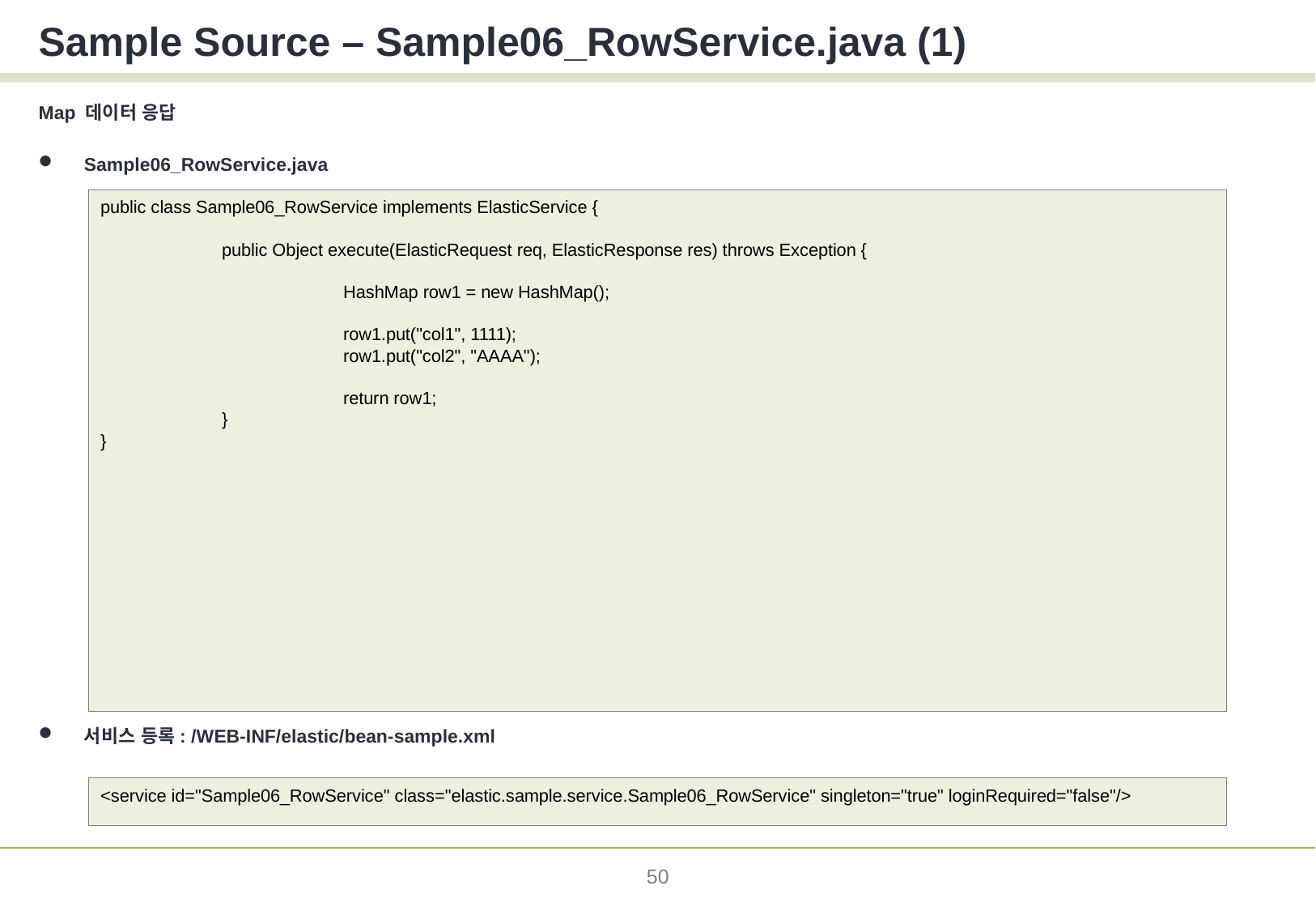

# Sample Source – Sample06_RowService.java (1)
Map 데이터 응답

Sample06_RowService.java

서비스 등록: /WEB-INF/elastic/bean-sample.xml

public class Sample06_RowService implements ElasticService {

	public Object execute(ElasticRequest req, ElasticResponse res) throws Exception {

		HashMap row1 = new HashMap();

		row1.put("col1", 1111);
		row1.put("col2", "AAAA");

		return row1;
	}
}
<service id="Sample06_RowService" class="elastic.sample.service.Sample06_RowService" singleton="true" loginRequired="false"/>
50